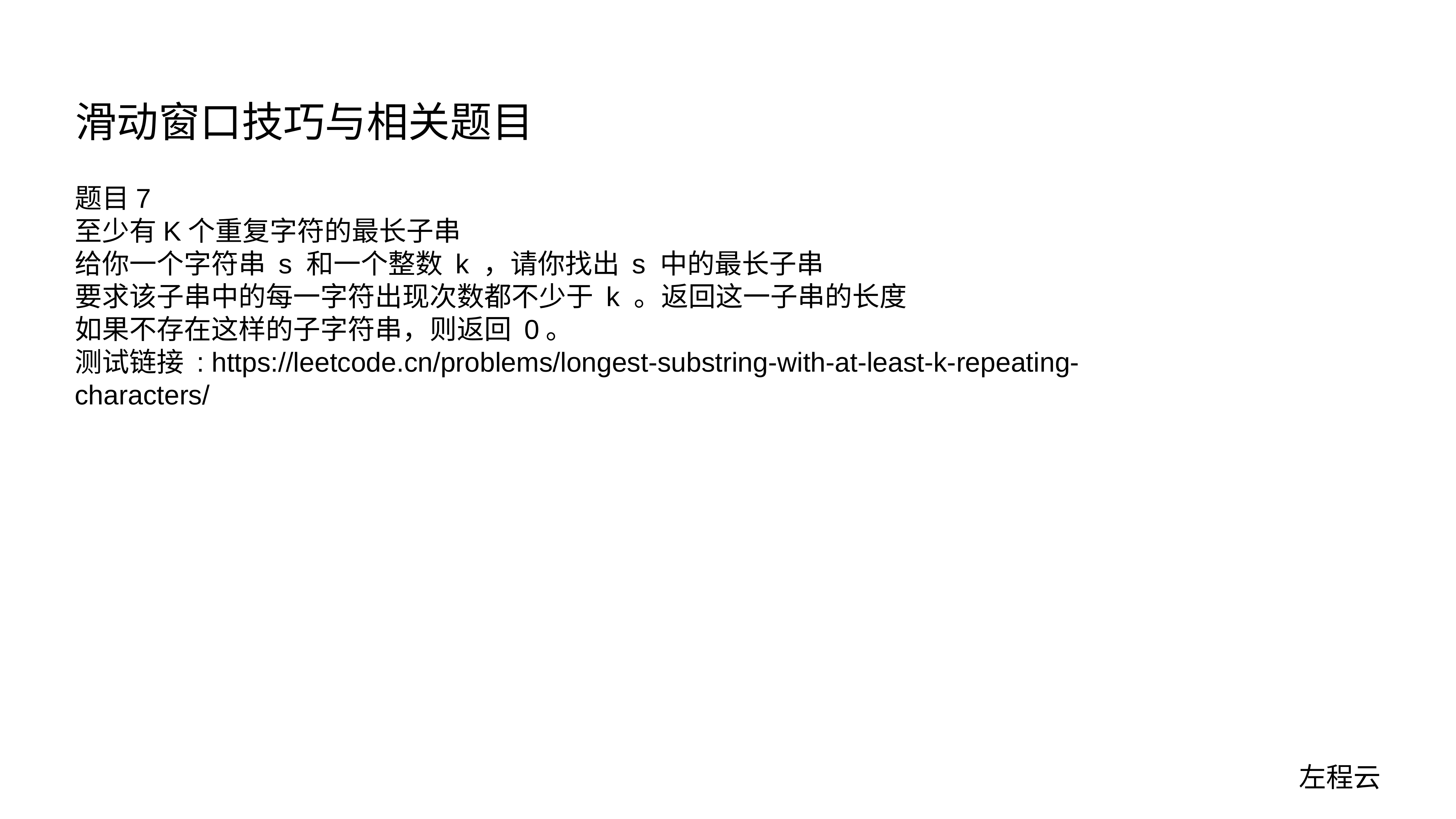

# 滑动窗口技巧与相关题目
题目7
至少有K个重复字符的最长子串
给你一个字符串 s 和一个整数 k ，请你找出 s 中的最长子串
要求该子串中的每一字符出现次数都不少于 k 。返回这一子串的长度
如果不存在这样的子字符串，则返回 0。
测试链接 : https://leetcode.cn/problems/longest-substring-with-at-least-k-repeating-characters/
左程云